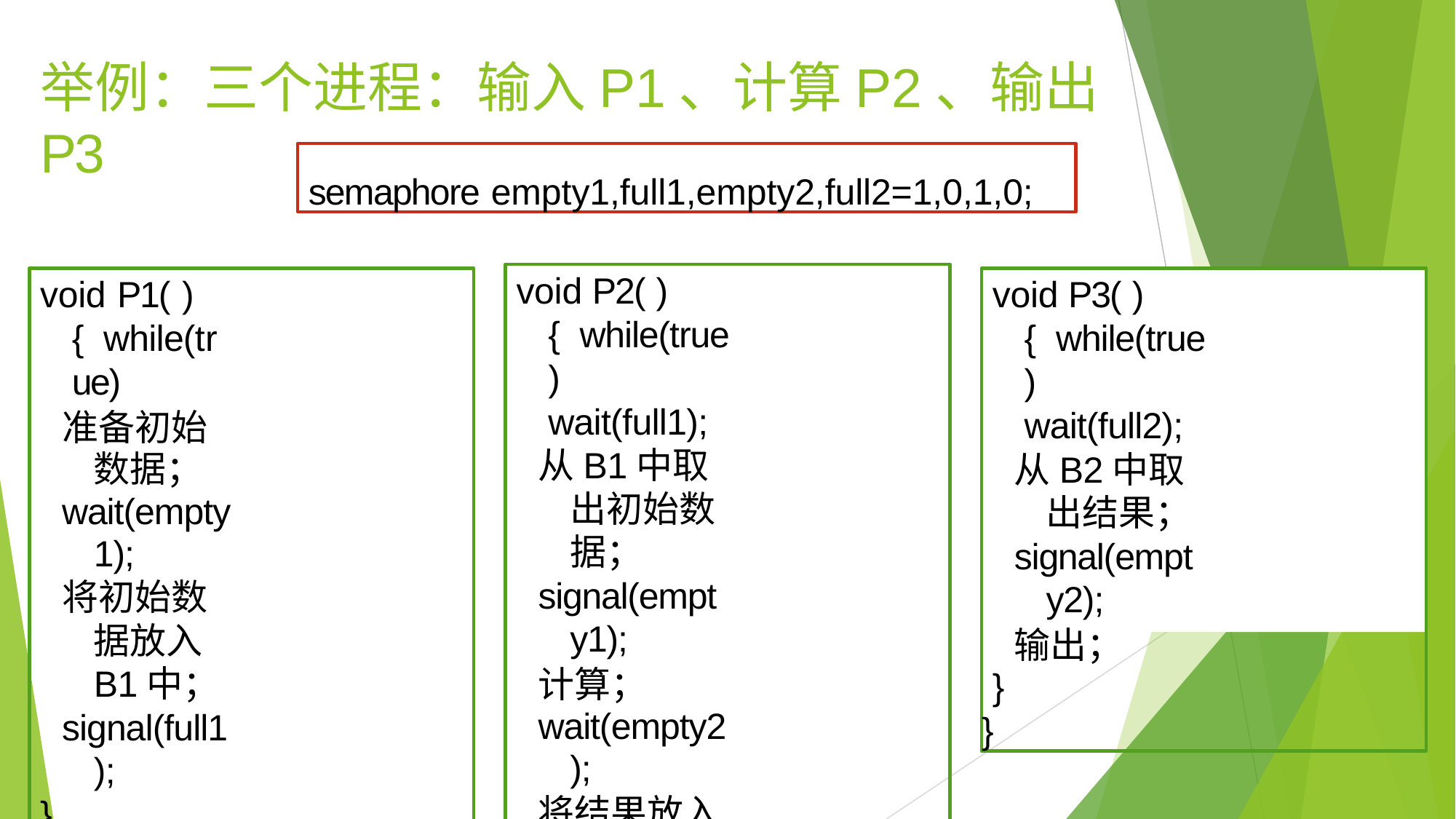

# 举例：三个进程：输入P1、计算P2、输出P3
semaphore empty1,full1,empty2,full2=1,0,1,0;

void P2( ){  while(true)  wait(full1);
从B1中取出初始数据；
signal(empty1);
计算；
wait(empty2);
将结果放入B2中；
signal(full2);
}
}

void P1( ){  while(true)
准备初始数据；
wait(empty1);
将初始数据放入B1中；
signal(full1);
}
}

void P3( ){  while(true)  wait(full2);
从B2中取出结果；
signal(empty2);
输出；
}
}